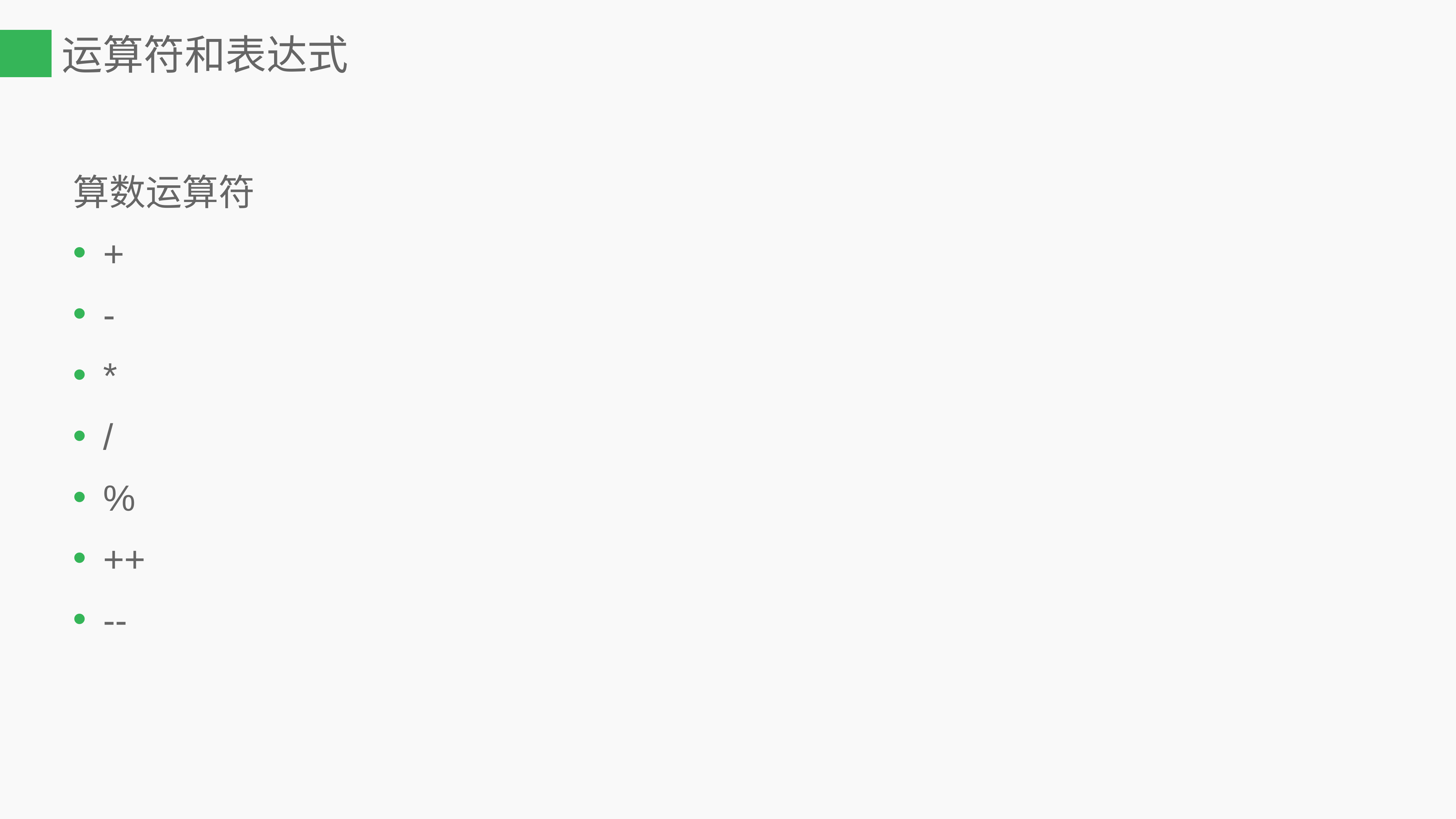

# 运算符和表达式
算数运算符
+
-
*
/
%
++
--